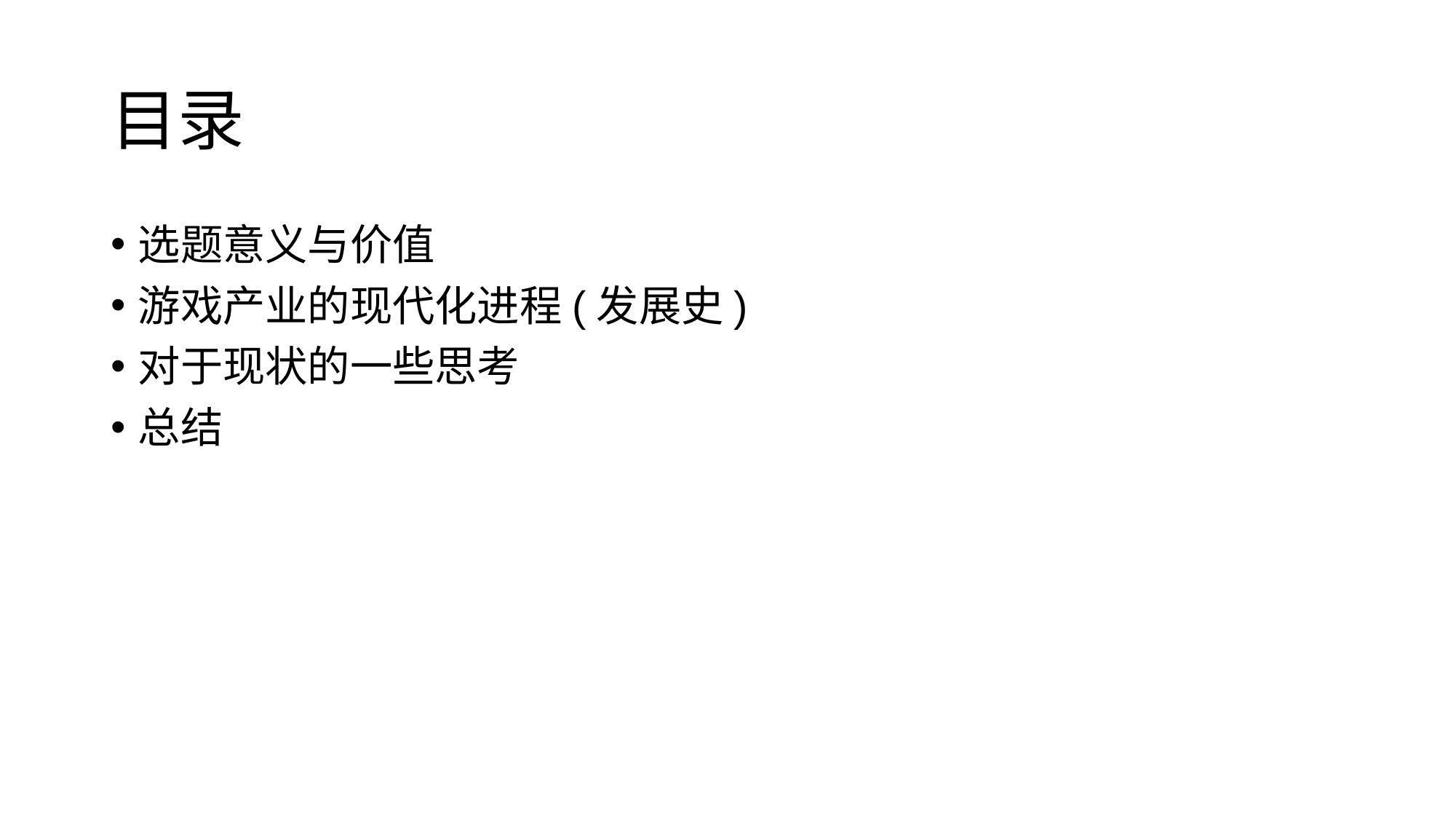

# 目录
选题意义与价值
游戏产业的现代化进程(发展史)
对于现状的一些思考
总结